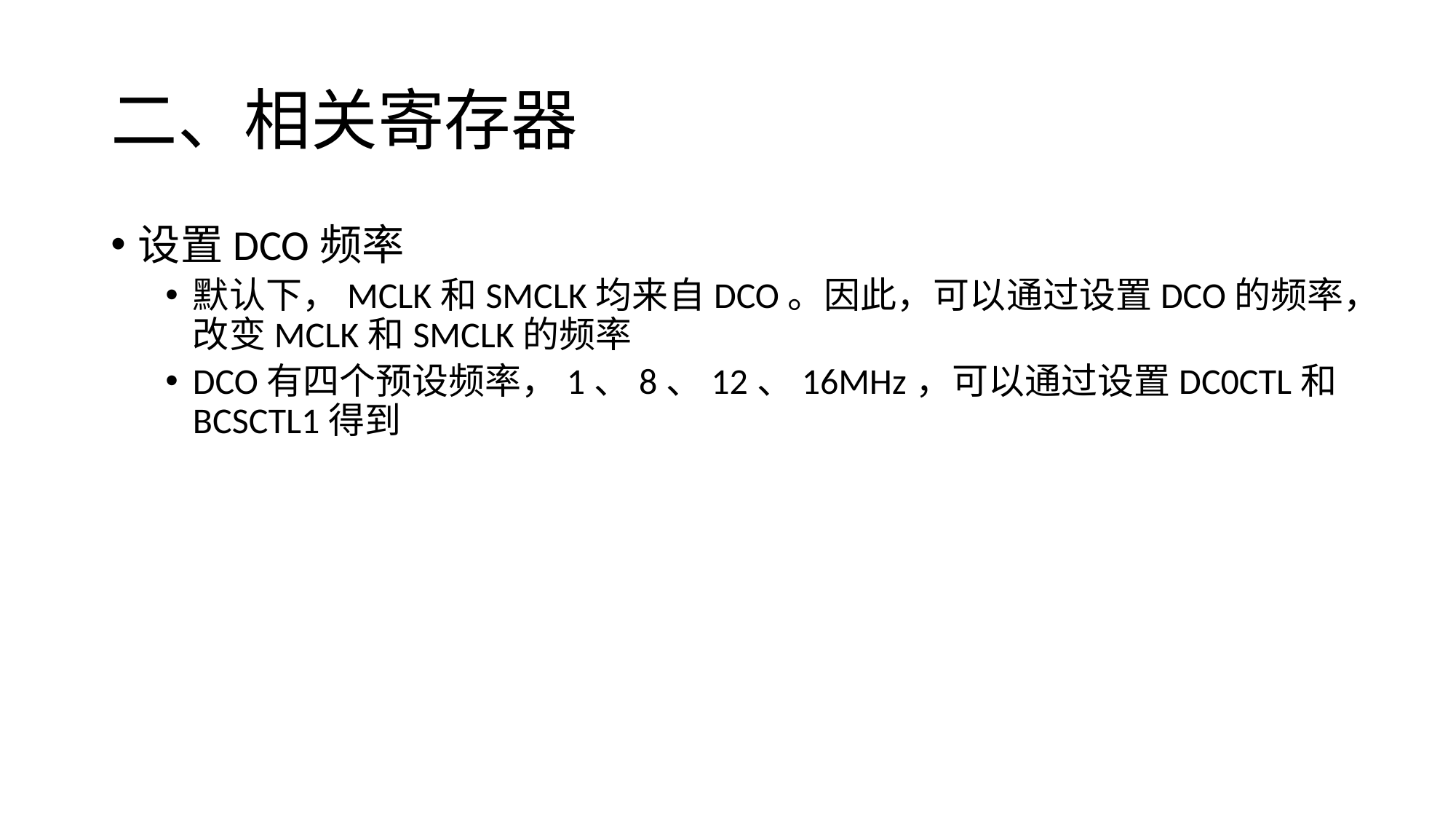

# 二、相关寄存器
设置DCO频率
默认下，MCLK和SMCLK均来自DCO。因此，可以通过设置DCO的频率，改变MCLK和SMCLK的频率
DCO有四个预设频率，1、8、12、16MHz，可以通过设置DC0CTL和BCSCTL1得到